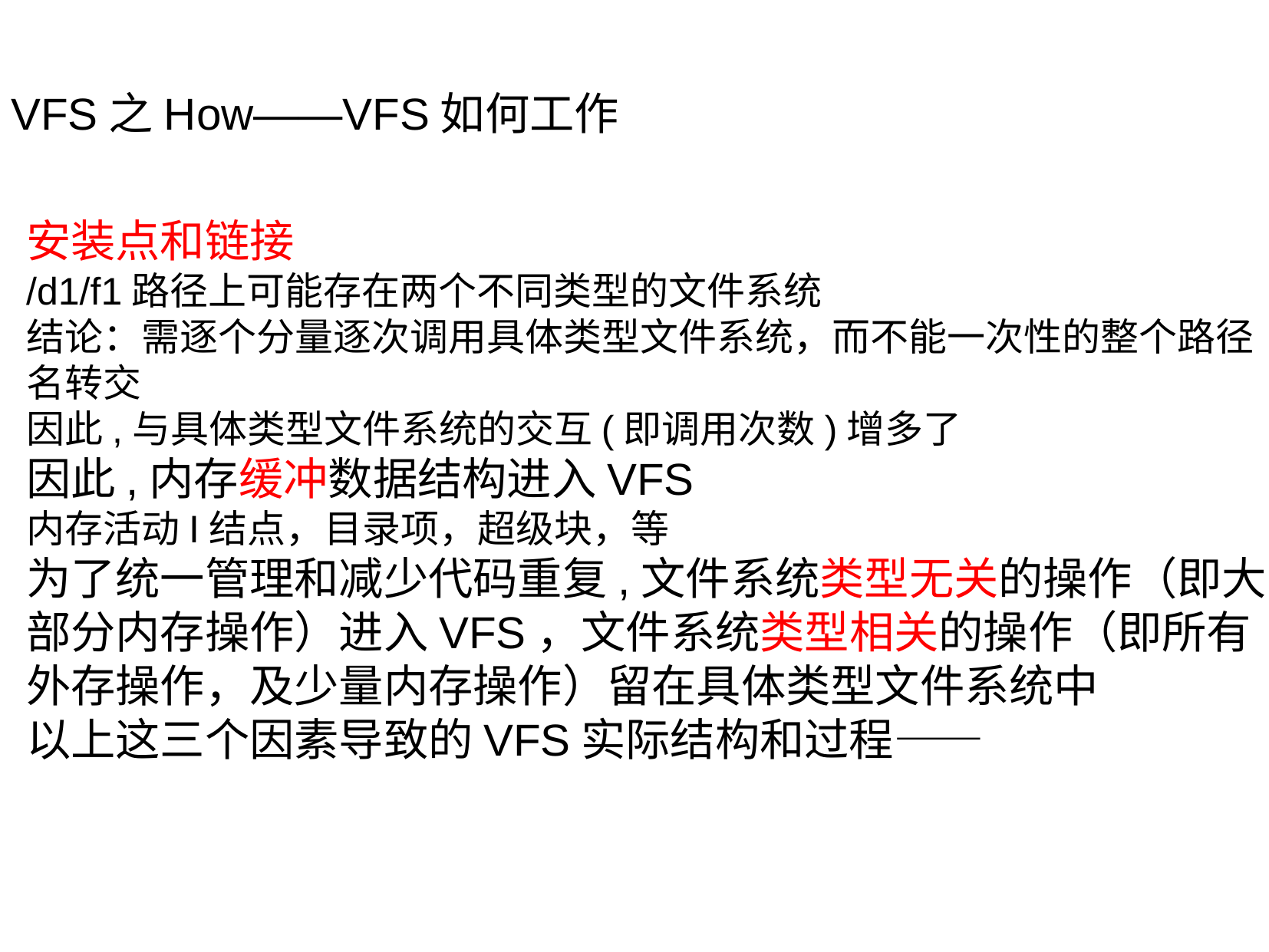

VFS之How——VFS如何工作
安装点和链接
/d1/f1路径上可能存在两个不同类型的文件系统
结论：需逐个分量逐次调用具体类型文件系统，而不能一次性的整个路径名转交
因此,与具体类型文件系统的交互(即调用次数)增多了
因此,内存缓冲数据结构进入VFS
内存活动I结点，目录项，超级块，等
为了统一管理和减少代码重复,文件系统类型无关的操作（即大部分内存操作）进入VFS，文件系统类型相关的操作（即所有外存操作，及少量内存操作）留在具体类型文件系统中
以上这三个因素导致的VFS实际结构和过程——